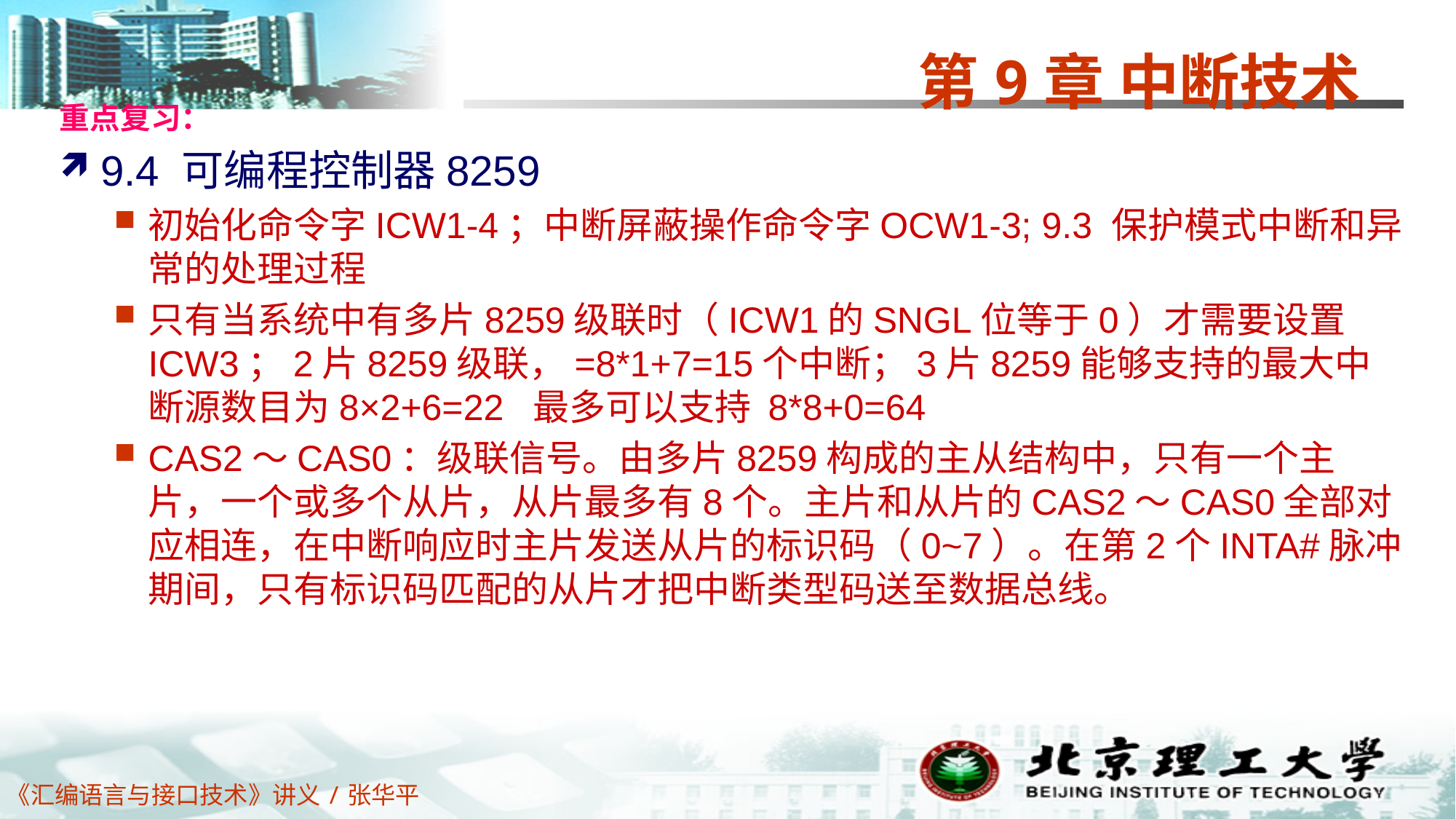

# 第9章 中断技术
重点复习：
9.4 可编程控制器8259
初始化命令字ICW1-4；中断屏蔽操作命令字OCW1-3; 9.3 保护模式中断和异常的处理过程
只有当系统中有多片8259级联时（ICW1的SNGL位等于0）才需要设置ICW3；2片8259级联，=8*1+7=15个中断；3片8259能够支持的最大中断源数目为8×2+6=22  最多可以支持 8*8+0=64
CAS2～CAS0：级联信号。由多片8259构成的主从结构中，只有一个主片，一个或多个从片，从片最多有8个。主片和从片的CAS2～CAS0全部对应相连，在中断响应时主片发送从片的标识码（0~7）。在第2个INTA#脉冲期间，只有标识码匹配的从片才把中断类型码送至数据总线。